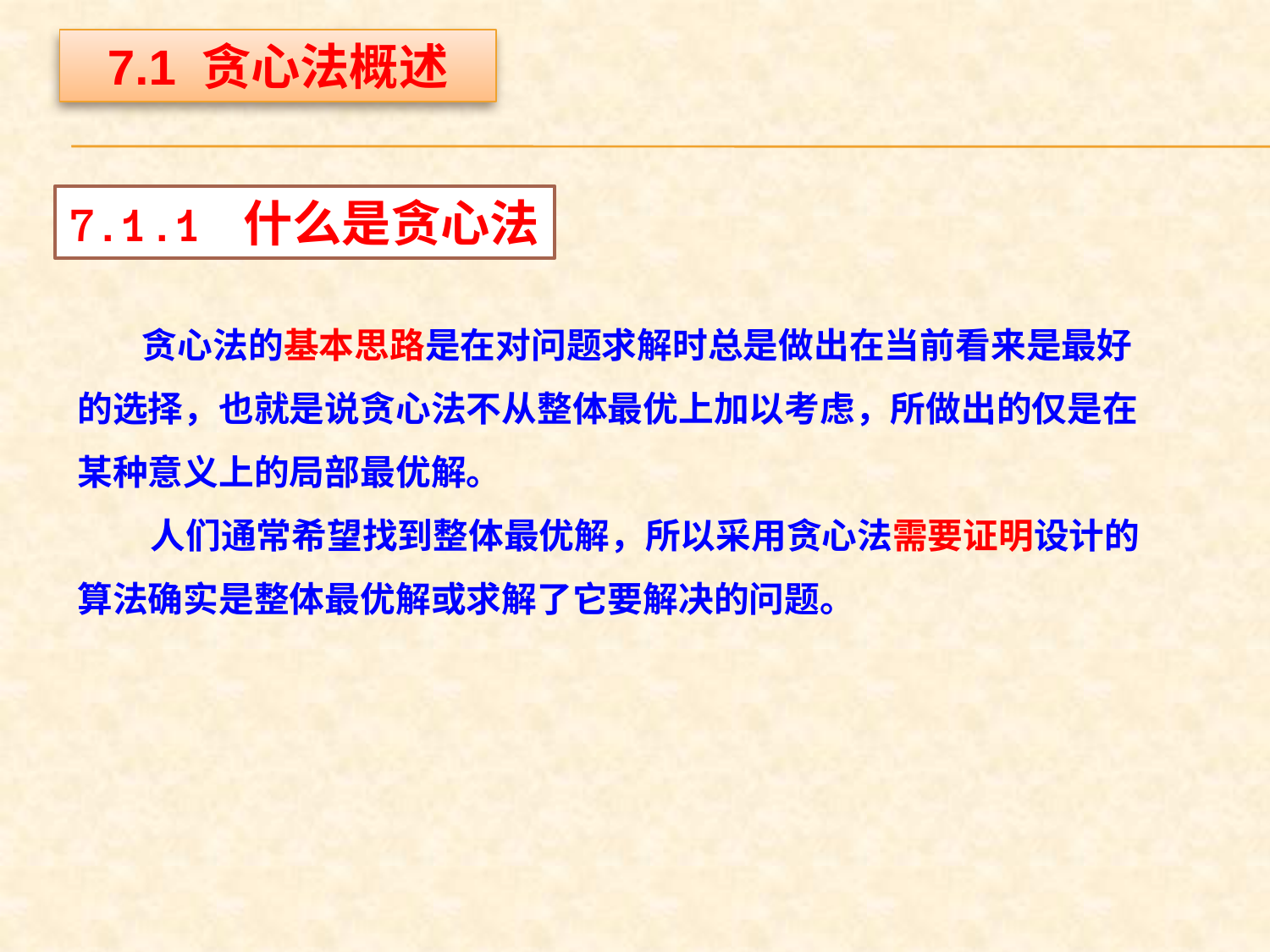

7.1 贪心法概述
7.1.1 什么是贪心法
       贪心法的基本思路是在对问题求解时总是做出在当前看来是最好的选择，也就是说贪心法不从整体最优上加以考虑，所做出的仅是在某种意义上的局部最优解。
        人们通常希望找到整体最优解，所以采用贪心法需要证明设计的算法确实是整体最优解或求解了它要解决的问题。